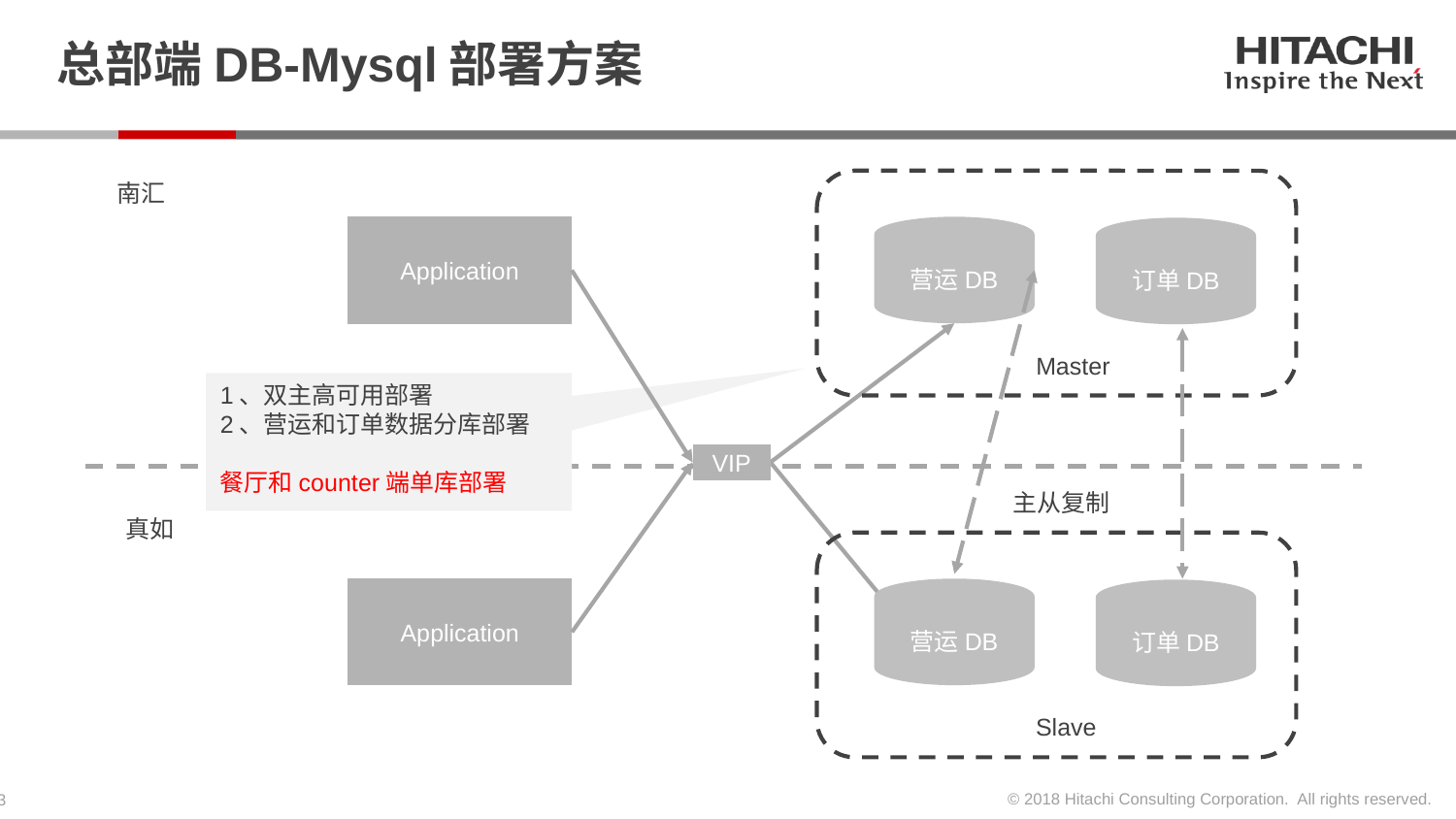

# 总部端DB-Mysql部署方案
南汇

营运DB
Application
订单DB
Master
1、双主高可用部署
2、营运和订单数据分库部署

餐厅和counter端单库部署
VIP
主从复制
真如

Application
营运DB
订单DB
Slave